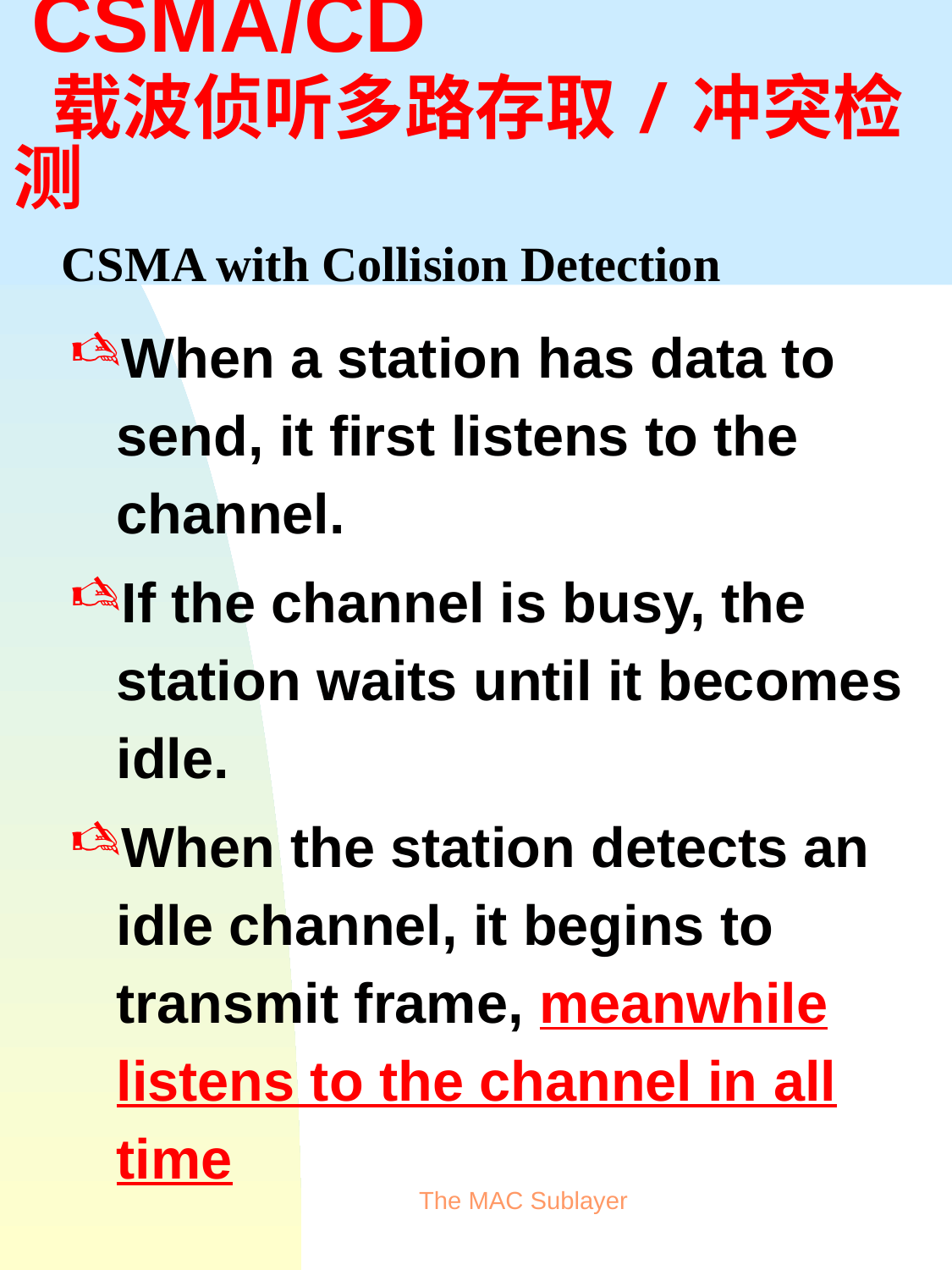

CSMA/CD
 载波侦听多路存取/冲突检测
  CSMA with Collision Detection
When a station has data to send, it first listens to the channel.
If the channel is busy, the station waits until it becomes idle.
When the station detects an idle channel, it begins to transmit frame, meanwhile listens to the channel in all time

The MAC Sublayer
23